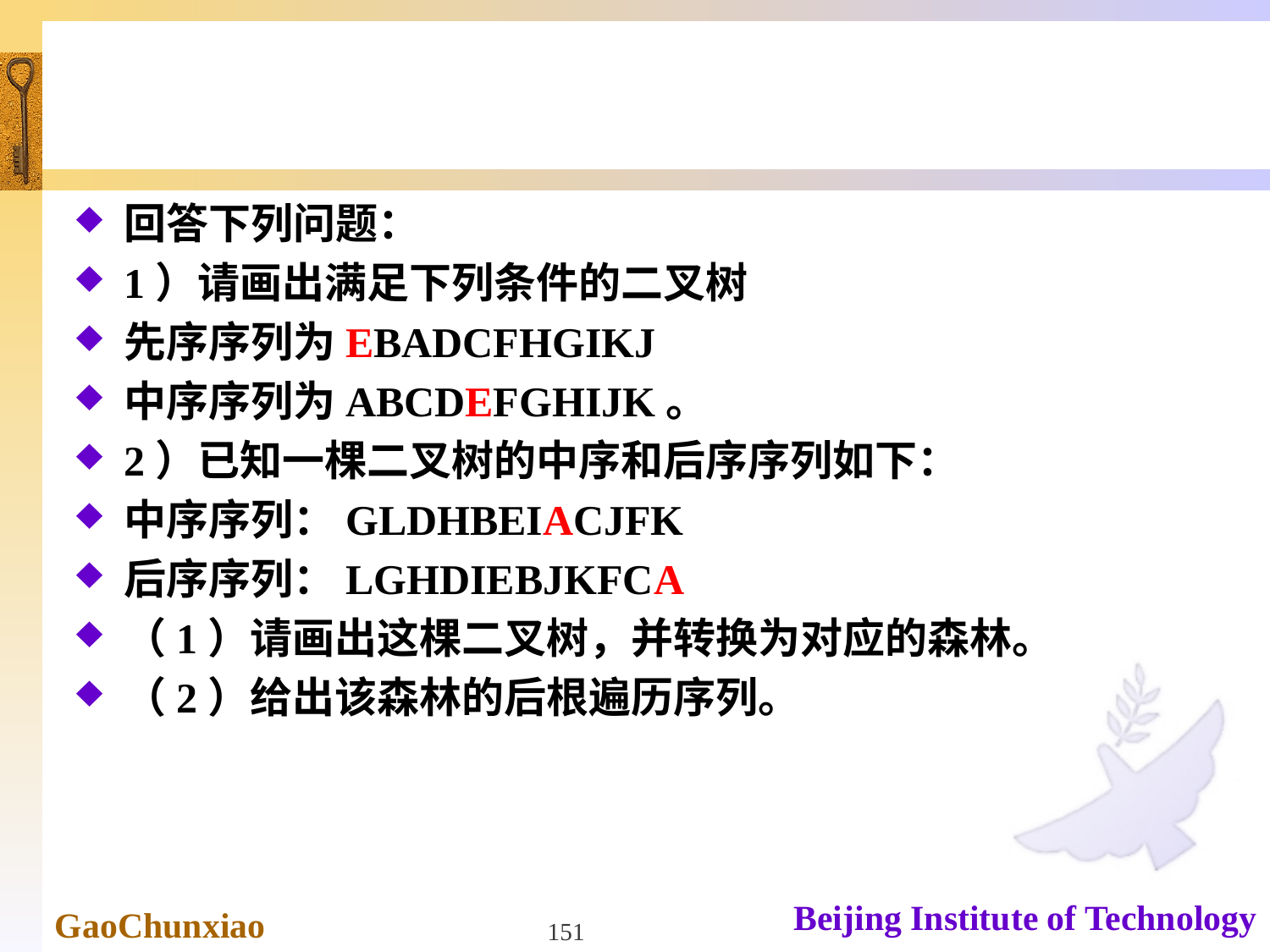

#
回答下列问题：
1）请画出满足下列条件的二叉树
先序序列为EBADCFHGIKJ
中序序列为ABCDEFGHIJK。
2）已知一棵二叉树的中序和后序序列如下：
中序序列：GLDHBEIACJFK
后序序列：LGHDIEBJKFCA
（1）请画出这棵二叉树，并转换为对应的森林。
（2）给出该森林的后根遍历序列。

151